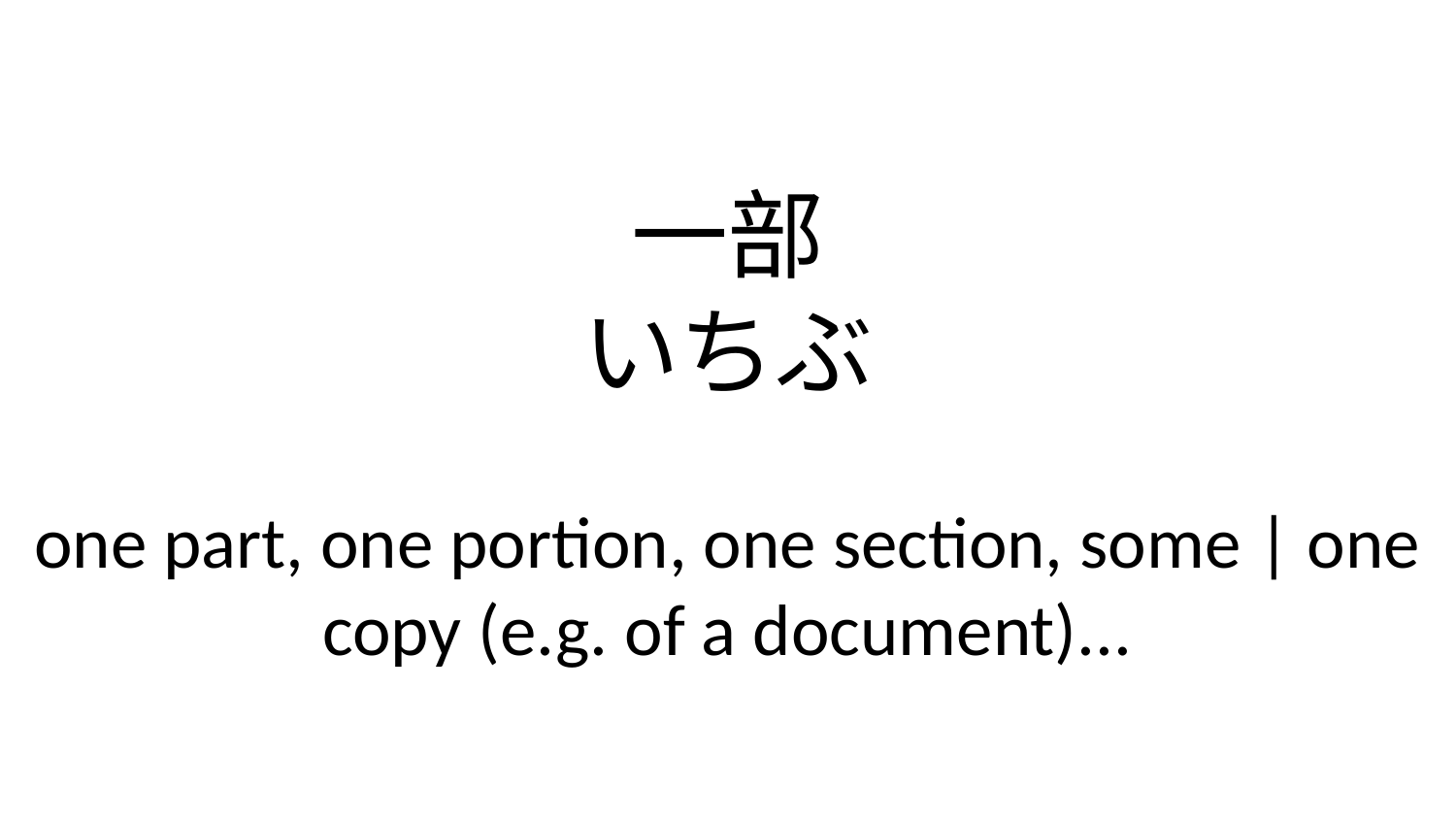

一部
いちぶ
one part, one portion, one section, some | one copy (e.g. of a document)...
541-555